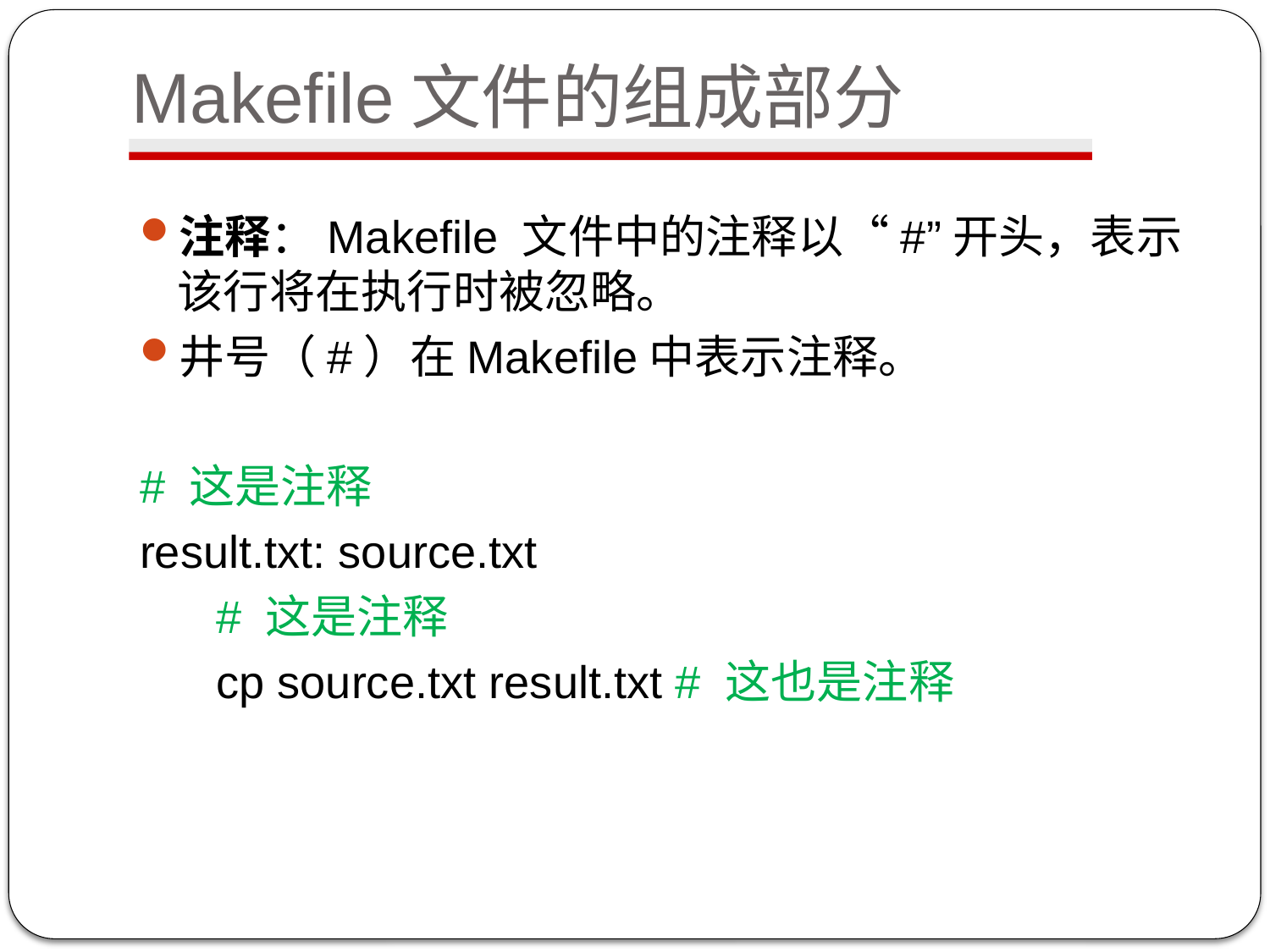

# Makefile文件的组成部分
注释：Makefile 文件中的注释以“#”开头，表示该行将在执行时被忽略。
井号（#）在Makefile中表示注释。

# 这是注释
result.txt: source.txt
      # 这是注释
      cp source.txt result.txt # 这也是注释